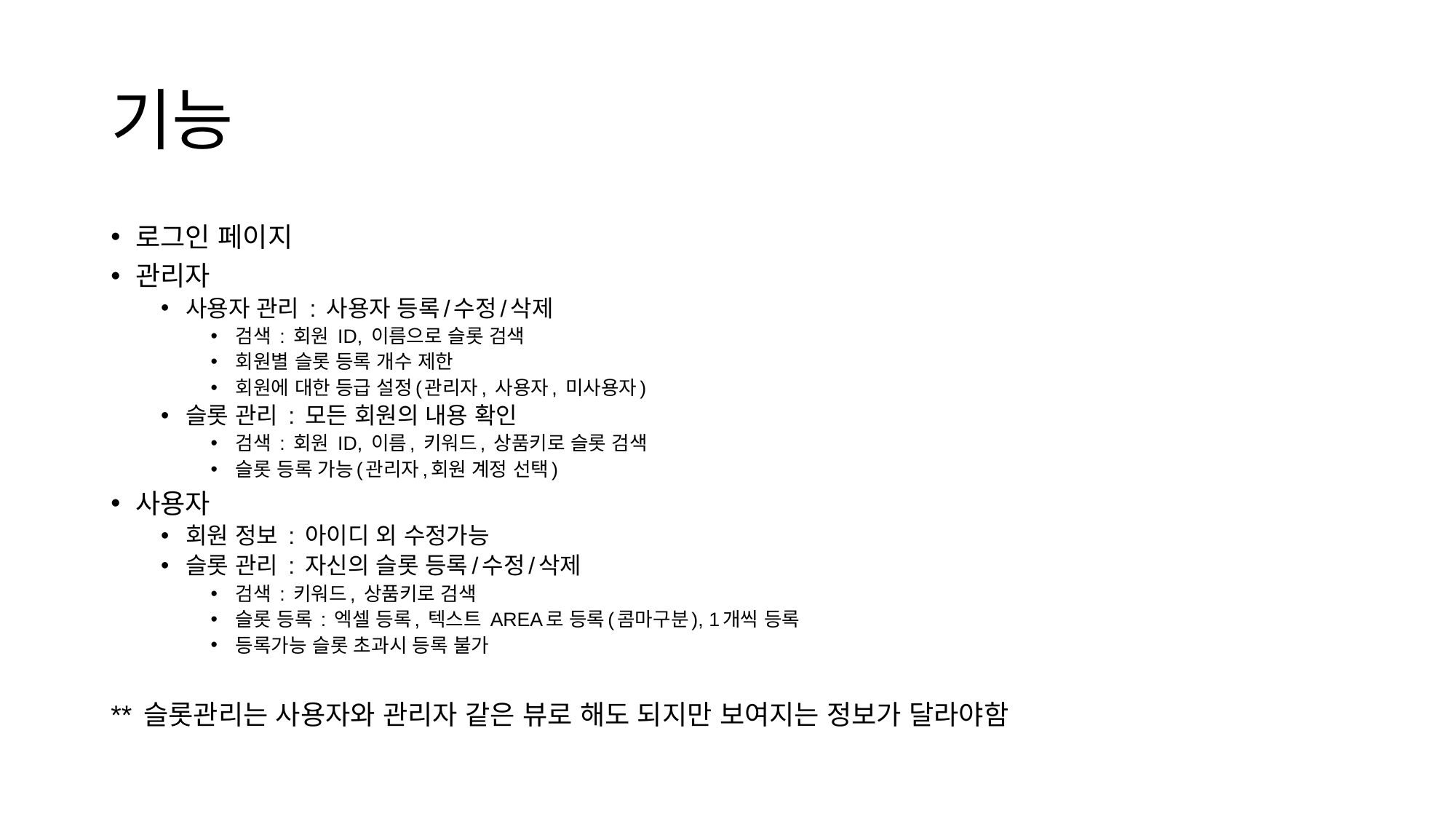

# 기능
로그인 페이지
관리자
사용자 관리 : 사용자 등록/수정/삭제
검색 : 회원 ID, 이름으로 슬롯 검색
회원별 슬롯 등록 개수 제한
회원에 대한 등급 설정(관리자, 사용자, 미사용자)
슬롯 관리 : 모든 회원의 내용 확인
검색 : 회원 ID, 이름, 키워드, 상품키로 슬롯 검색
슬롯 등록 가능(관리자,회원 계정 선택)
사용자
회원 정보 : 아이디 외 수정가능
슬롯 관리 : 자신의 슬롯 등록/수정/삭제
검색 : 키워드, 상품키로 검색
슬롯 등록 : 엑셀 등록, 텍스트 AREA로 등록(콤마구분), 1개씩 등록
등록가능 슬롯 초과시 등록 불가

** 슬롯관리는 사용자와 관리자 같은 뷰로 해도 되지만 보여지는 정보가 달라야함